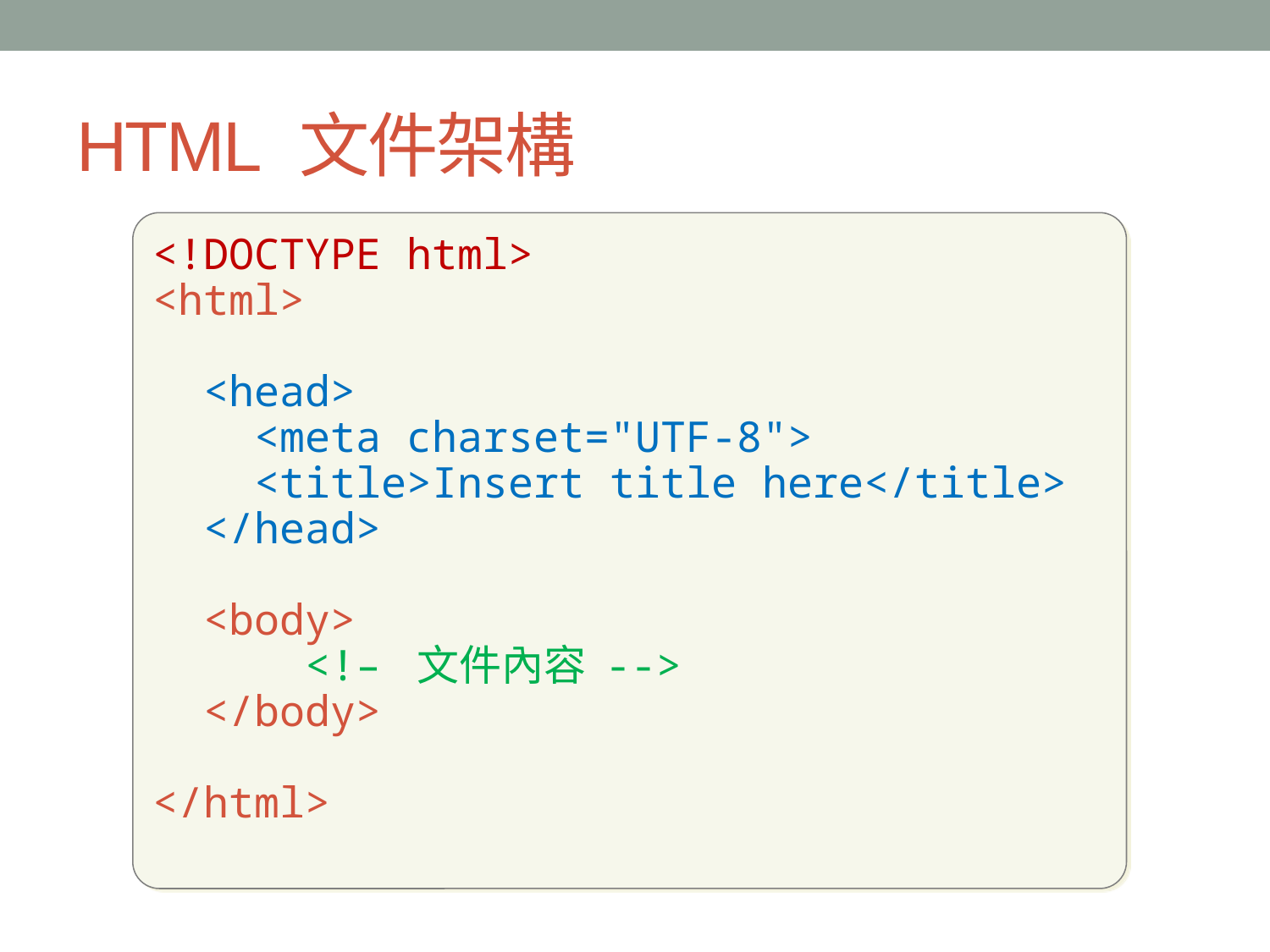

# HTML 文件架構
<!DOCTYPE html>
<html>

  <head>
    <meta charset="UTF-8">
    <title>Insert title here</title>
  </head>

  <body>
      <!– 文件內容 -->
  </body>

</html>